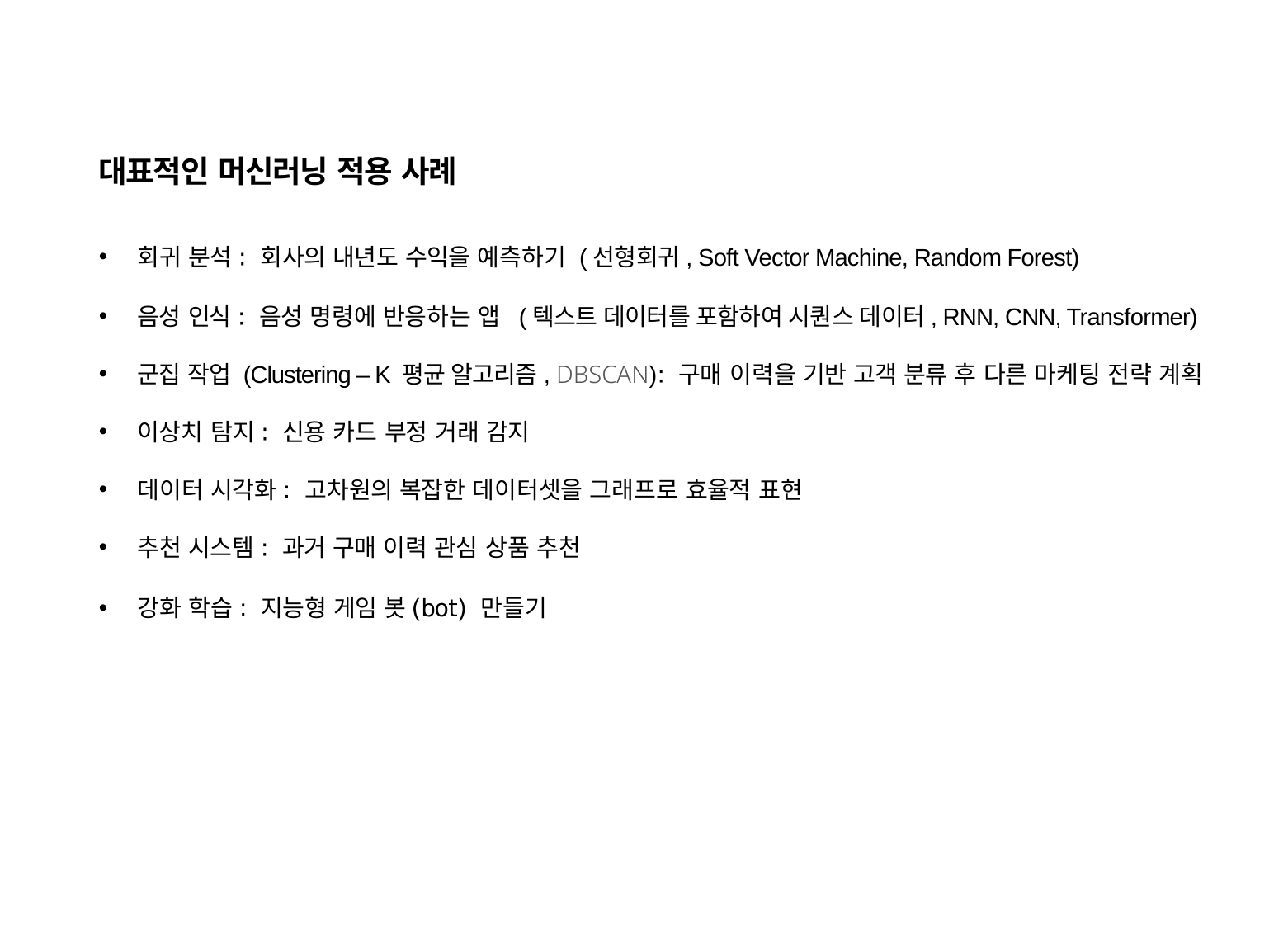

대표적인 머신러닝 적용 사례
회귀 분석: 회사의 내년도 수익을 예측하기 (선형회귀, Soft Vector Machine, Random Forest)
음성 인식: 음성 명령에 반응하는 앱  (텍스트 데이터를 포함하여 시퀀스 데이터, RNN, CNN, Transformer)
군집 작업 (Clustering – K 평균 알고리즘, DBSCAN): 구매 이력을 기반 고객 분류 후 다른 마케팅 전략 계획
이상치 탐지: 신용 카드 부정 거래 감지
데이터 시각화: 고차원의 복잡한 데이터셋을 그래프로 효율적 표현
추천 시스템: 과거 구매 이력 관심 상품 추천
강화 학습: 지능형 게임 봇(bot) 만들기
14